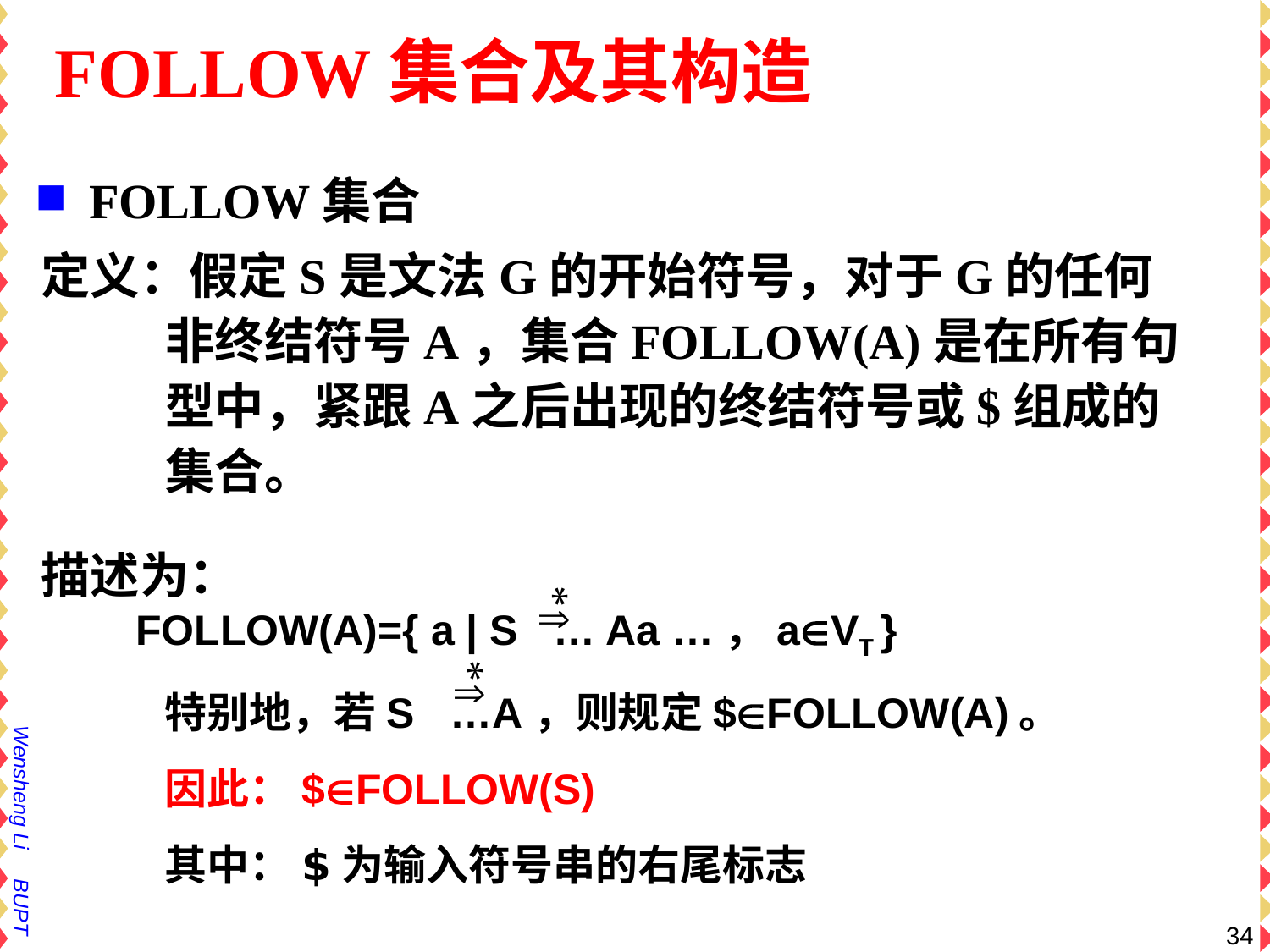

FOLLOW集合及其构造
FOLLOW集合
定义：假定S是文法G的开始符号，对于G的任何非终结符号A，集合FOLLOW(A)是在所有句型中，紧跟A之后出现的终结符号或$组成的集合。

描述为：
FOLLOW(A)={ a | S   … Aa …，a∈VT }
  特别地，若S   …A，则规定$∈FOLLOW(A)。
  因此：$∈FOLLOW(S)
  其中：$为输入符号串的右尾标志
*⇑
*⇑
34